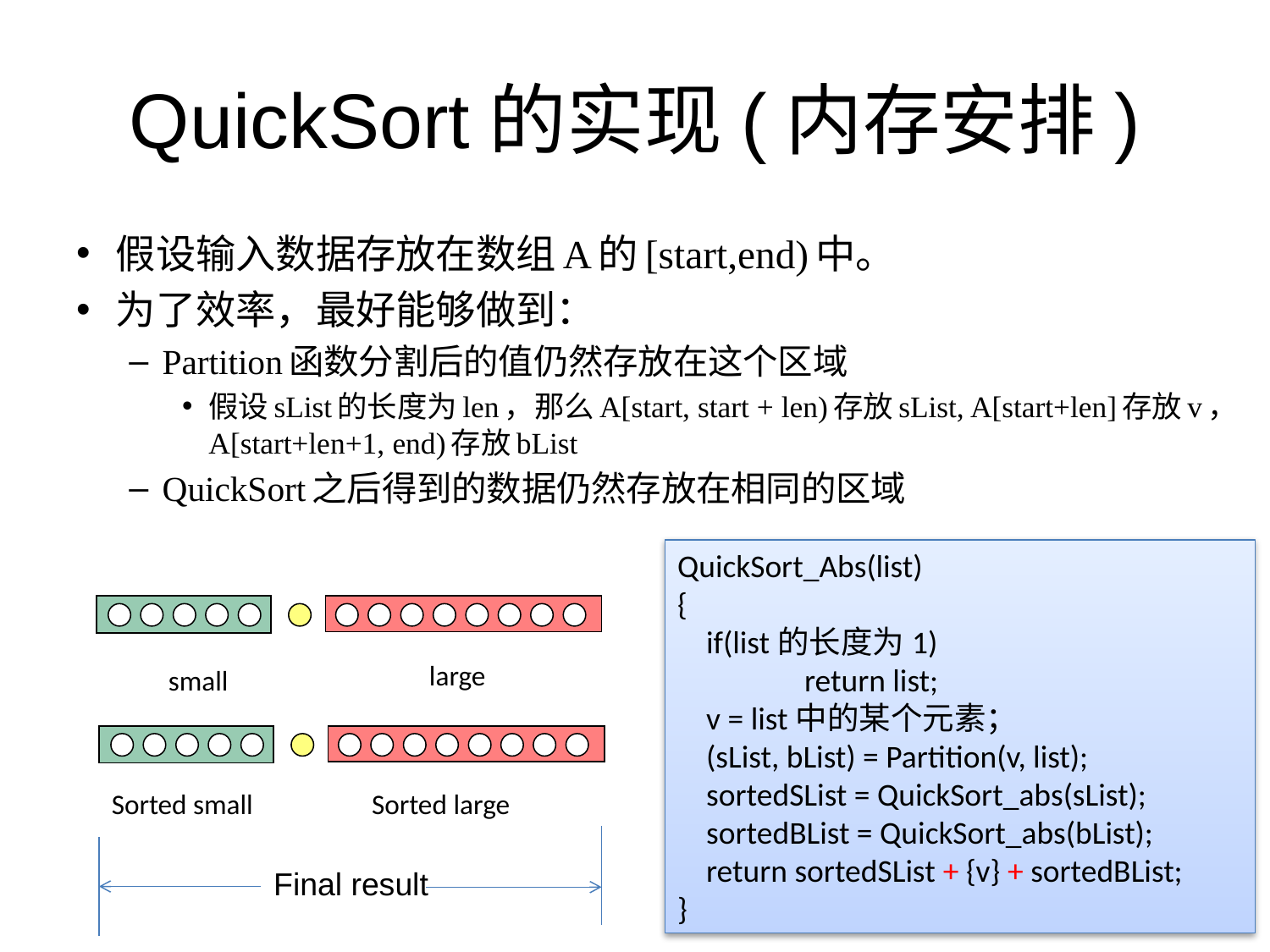

# QuickSort的实现(内存安排)
假设输入数据存放在数组A的[start,end)中。
为了效率，最好能够做到：
Partition函数分割后的值仍然存放在这个区域
假设sList的长度为len，那么A[start, start + len)存放sList, A[start+len]存放v，A[start+len+1, end)存放bList
QuickSort之后得到的数据仍然存放在相同的区域
QuickSort_Abs(list)
{
    if(list的长度为1)
	return list;
    v = list中的某个元素；
    (sList, bList) = Partition(v, list);
    sortedSList = QuickSort_abs(sList);
    sortedBList = QuickSort_abs(bList);
    return sortedSList + {v} + sortedBList;
}

large
small

Sorted small
 Sorted large
Final result